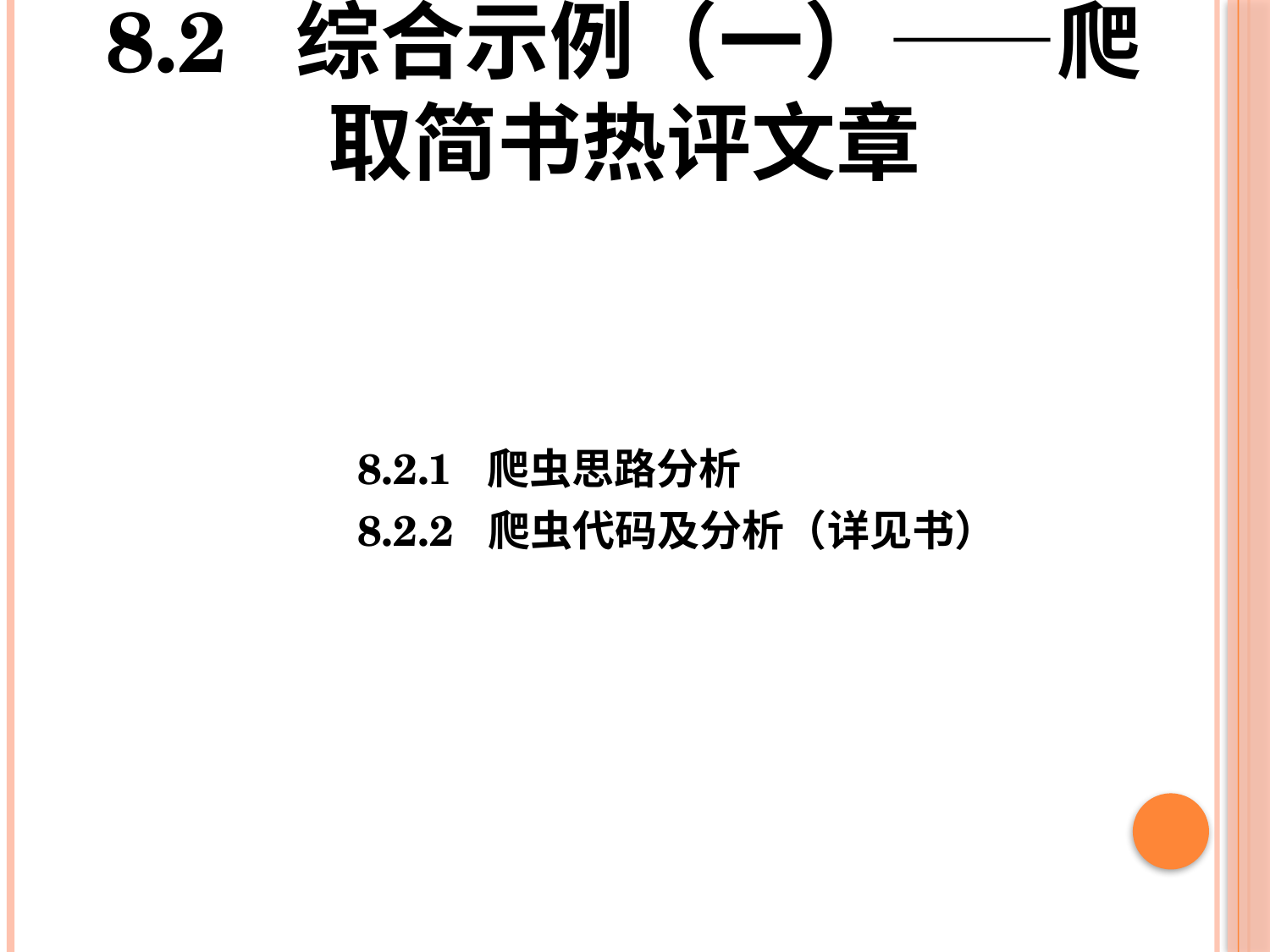

# 8.2  综合示例（一）——爬取简书热评文章
8.2.1  爬虫思路分析
8.2.2  爬虫代码及分析（详见书）